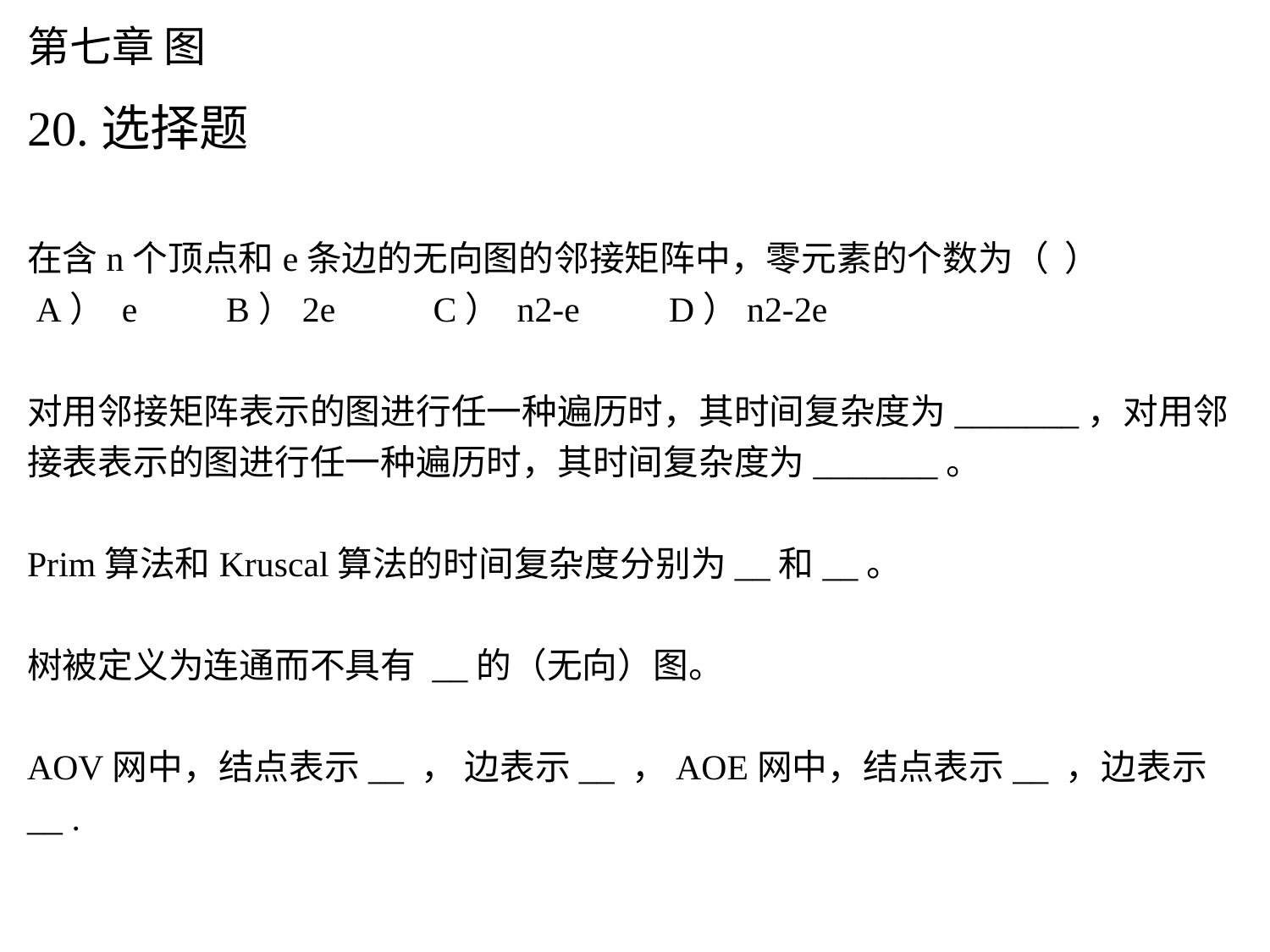

# 第七章 图
20.选择题

在含n个顶点和e条边的无向图的邻接矩阵中，零元素的个数为（  ）
 A） e          B）2e           C） n2-e          D）n2-2e

对用邻接矩阵表示的图进行任一种遍历时，其时间复杂度为_______，对用邻接表表示的图进行任一种遍历时，其时间复杂度为_______。

Prim算法和Kruscal算法的时间复杂度分别为__和__。

树被定义为连通而不具有 __的（无向）图。

AOV网中，结点表示__ ， 边表示__ ，AOE网中，结点表示__ ，边表示__ .